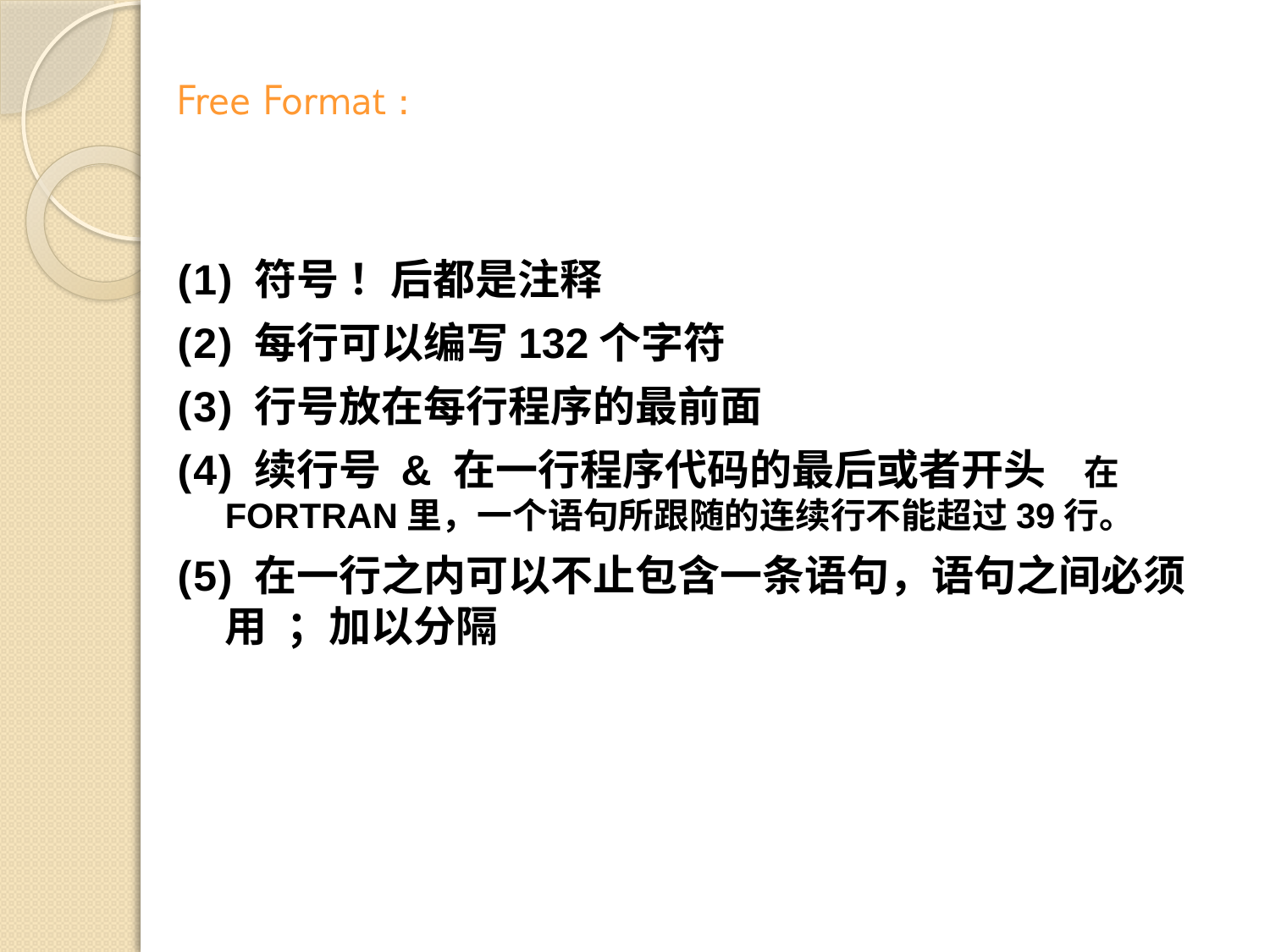

Free Format :
 符号 ！后都是注释
 每行可以编写132个字符
 行号放在每行程序的最前面
 续行号 & 在一行程序代码的最后或者开头    在FORTRAN里，一个语句所跟随的连续行不能超过39行。
 在一行之内可以不止包含一条语句，语句之间必须用  ；加以分隔